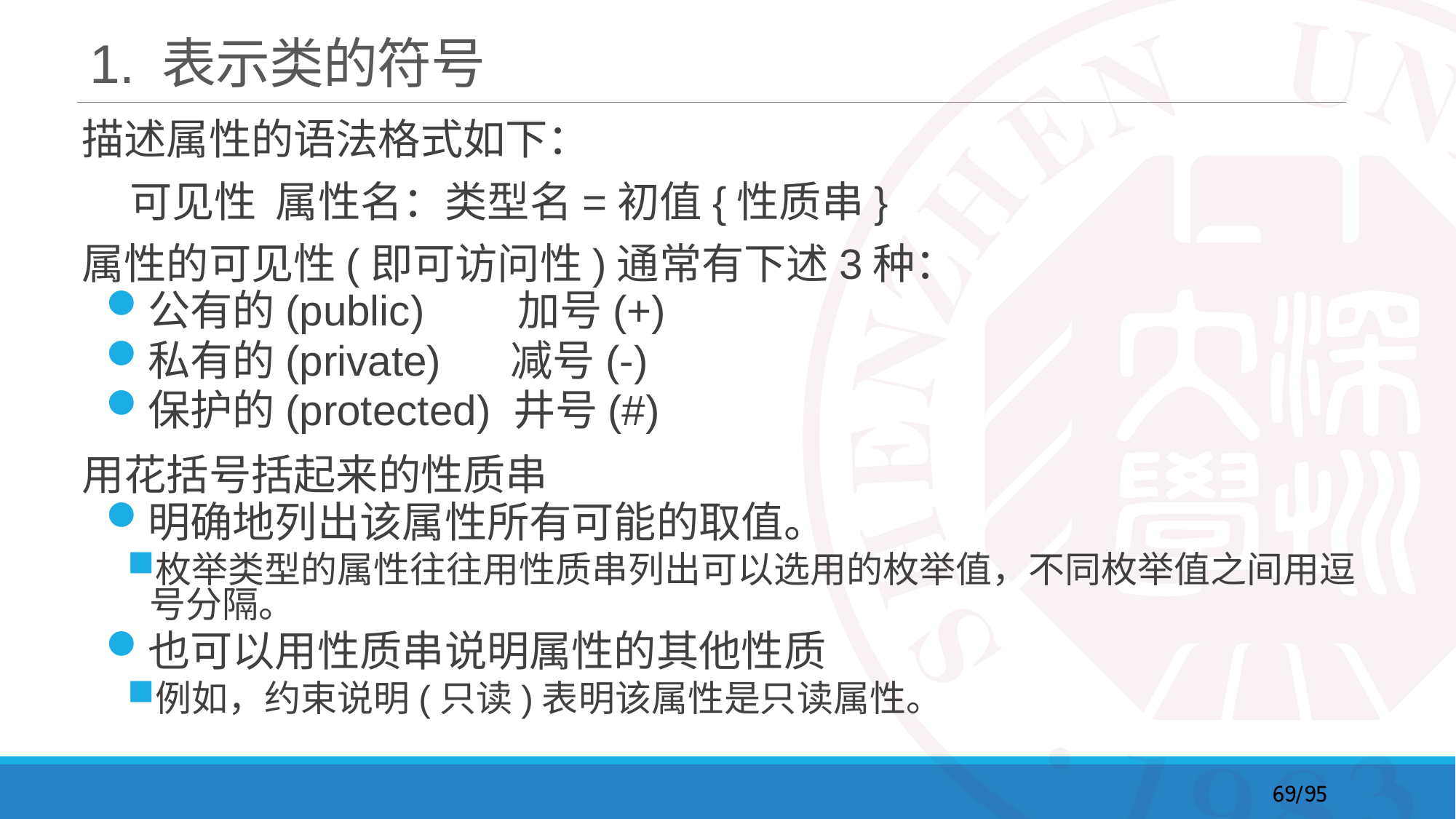

# 1. 表示类的符号
描述属性的语法格式如下：
    可见性  属性名：类型名=初值{性质串}
属性的可见性(即可访问性)通常有下述3种：
公有的(public)       加号(+)
私有的(private)     减号(-)
保护的(protected) 井号(#)
用花括号括起来的性质串
明确地列出该属性所有可能的取值。
枚举类型的属性往往用性质串列出可以选用的枚举值，不同枚举值之间用逗号分隔。
也可以用性质串说明属性的其他性质
例如，约束说明(只读)表明该属性是只读属性。
69/95